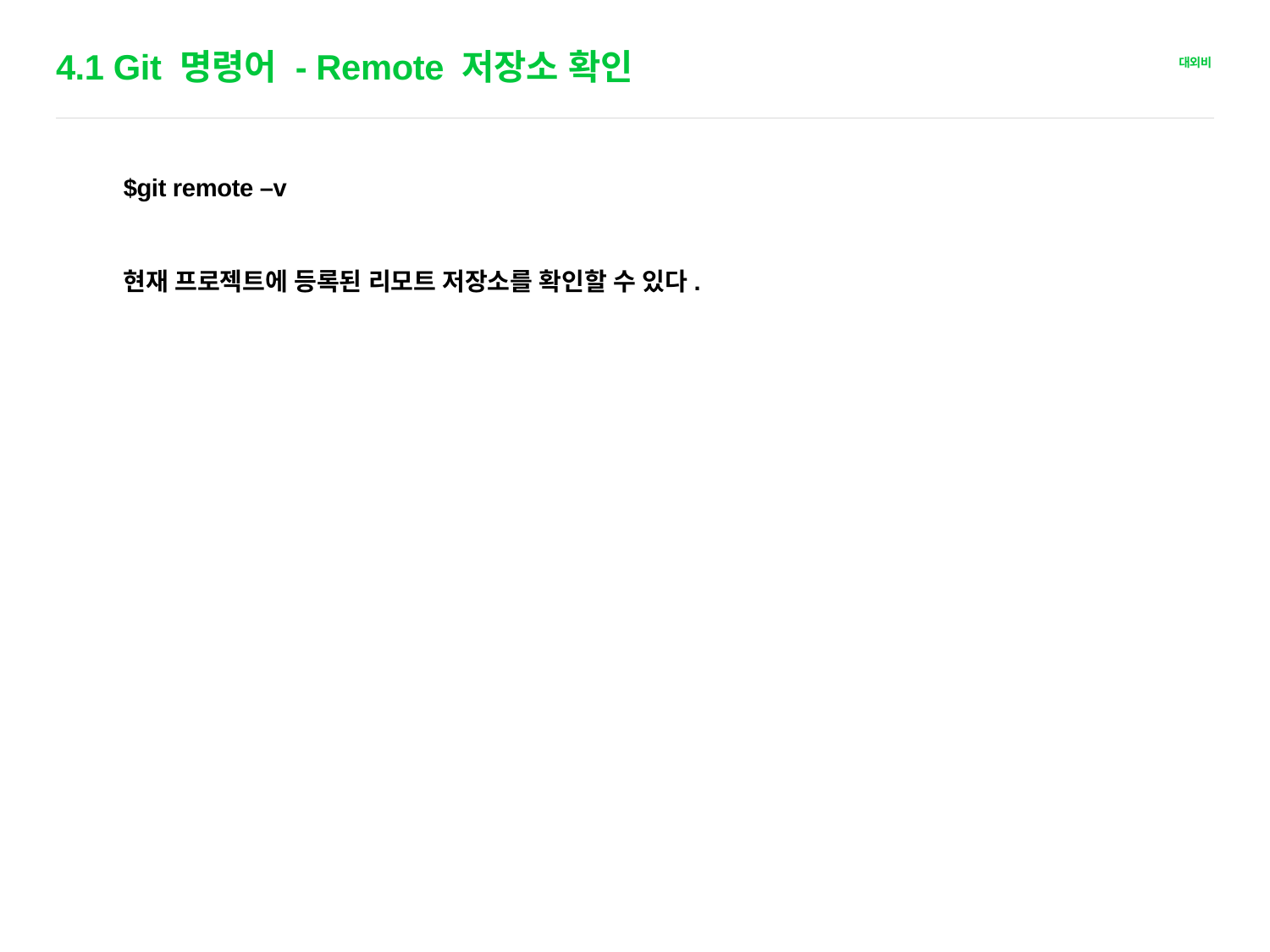

# 4.1 Git 명령어 - Remote 저장소 확인
$git remote –v

현재 프로젝트에 등록된 리모트 저장소를 확인할 수 있다.